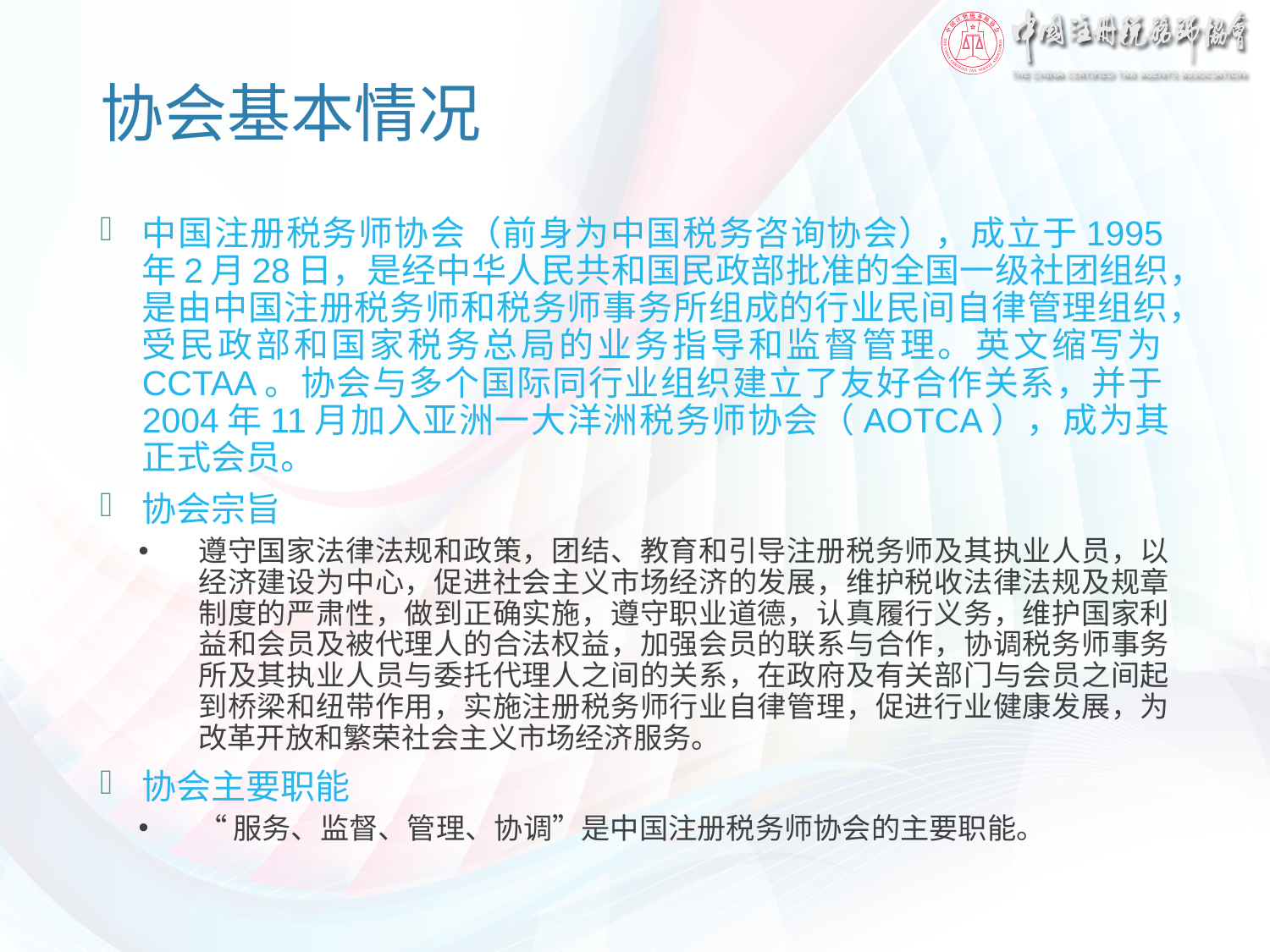

# 协会基本情况
中国注册税务师协会（前身为中国税务咨询协会），成立于1995年2月28日，是经中华人民共和国民政部批准的全国一级社团组织，是由中国注册税务师和税务师事务所组成的行业民间自律管理组织，受民政部和国家税务总局的业务指导和监督管理。英文缩写为CCTAA。协会与多个国际同行业组织建立了友好合作关系，并于2004年11月加入亚洲一大洋洲税务师协会（AOTCA），成为其正式会员。
协会宗旨
遵守国家法律法规和政策，团结、教育和引导注册税务师及其执业人员，以经济建设为中心，促进社会主义市场经济的发展，维护税收法律法规及规章制度的严肃性，做到正确实施，遵守职业道德，认真履行义务，维护国家利益和会员及被代理人的合法权益，加强会员的联系与合作，协调税务师事务所及其执业人员与委托代理人之间的关系，在政府及有关部门与会员之间起到桥梁和纽带作用，实施注册税务师行业自律管理，促进行业健康发展，为改革开放和繁荣社会主义市场经济服务。
协会主要职能
“服务、监督、管理、协调”是中国注册税务师协会的主要职能。